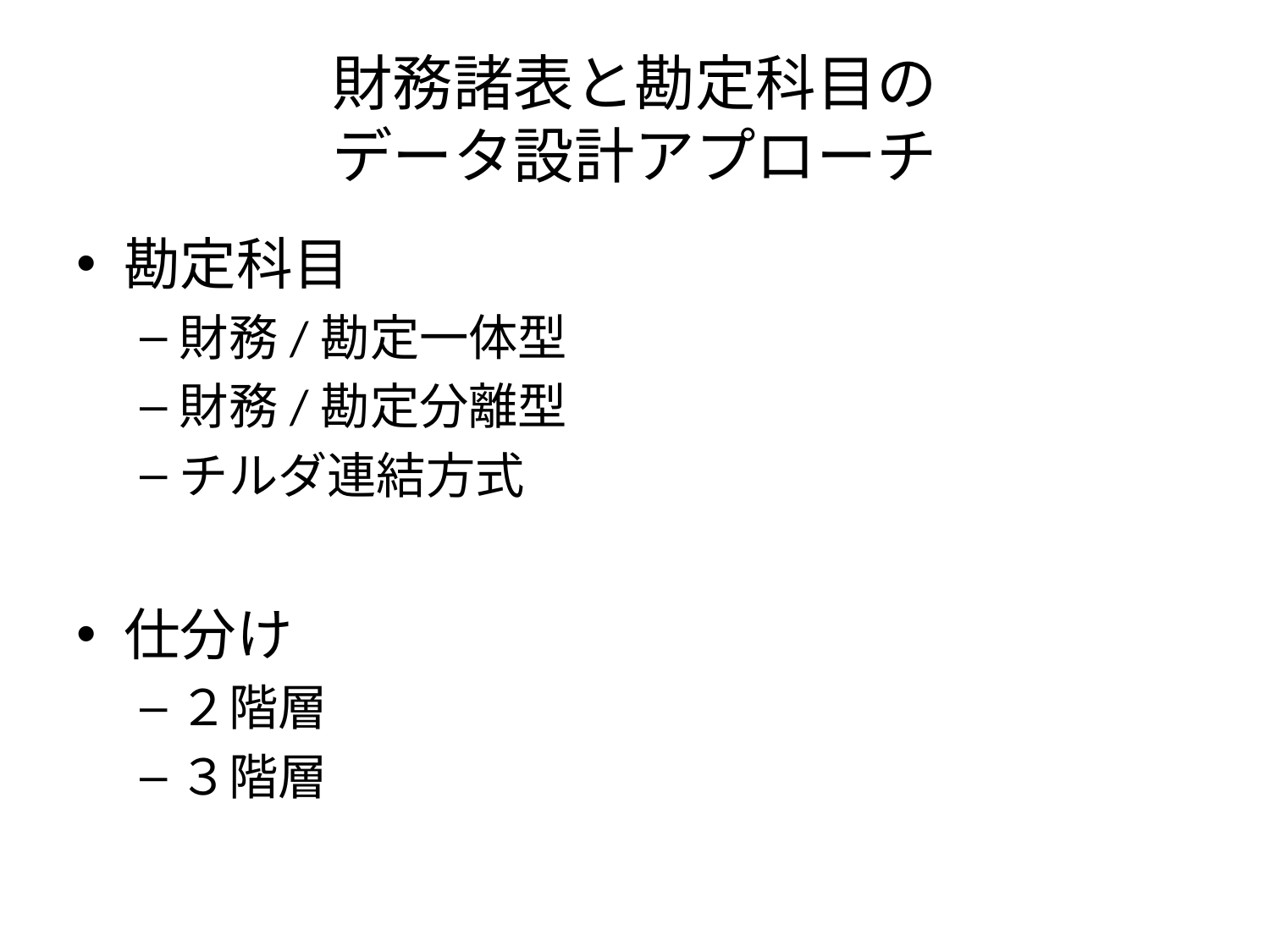

# 財務諸表と勘定科目の データ設計アプローチ
勘定科目
財務/勘定一体型
財務/勘定分離型
チルダ連結方式

仕分け
２階層
３階層